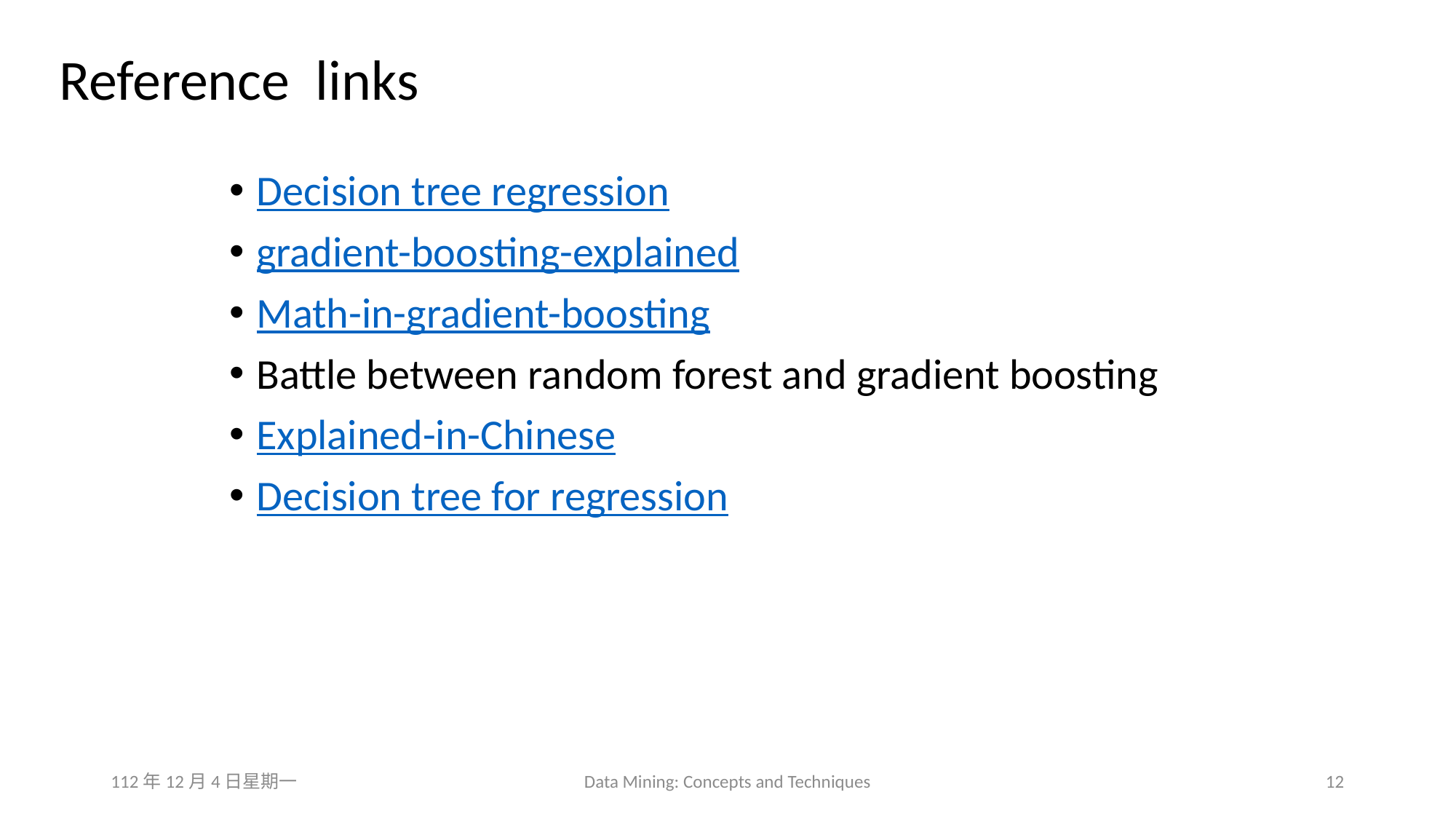

# Reference  links
Decision tree regression
gradient-boosting-explained
Math-in-gradient-boosting
Battle between random forest and gradient boosting
Explained-in-Chinese
Decision tree for regression
112年12月4日星期一
Data Mining: Concepts and Techniques
12